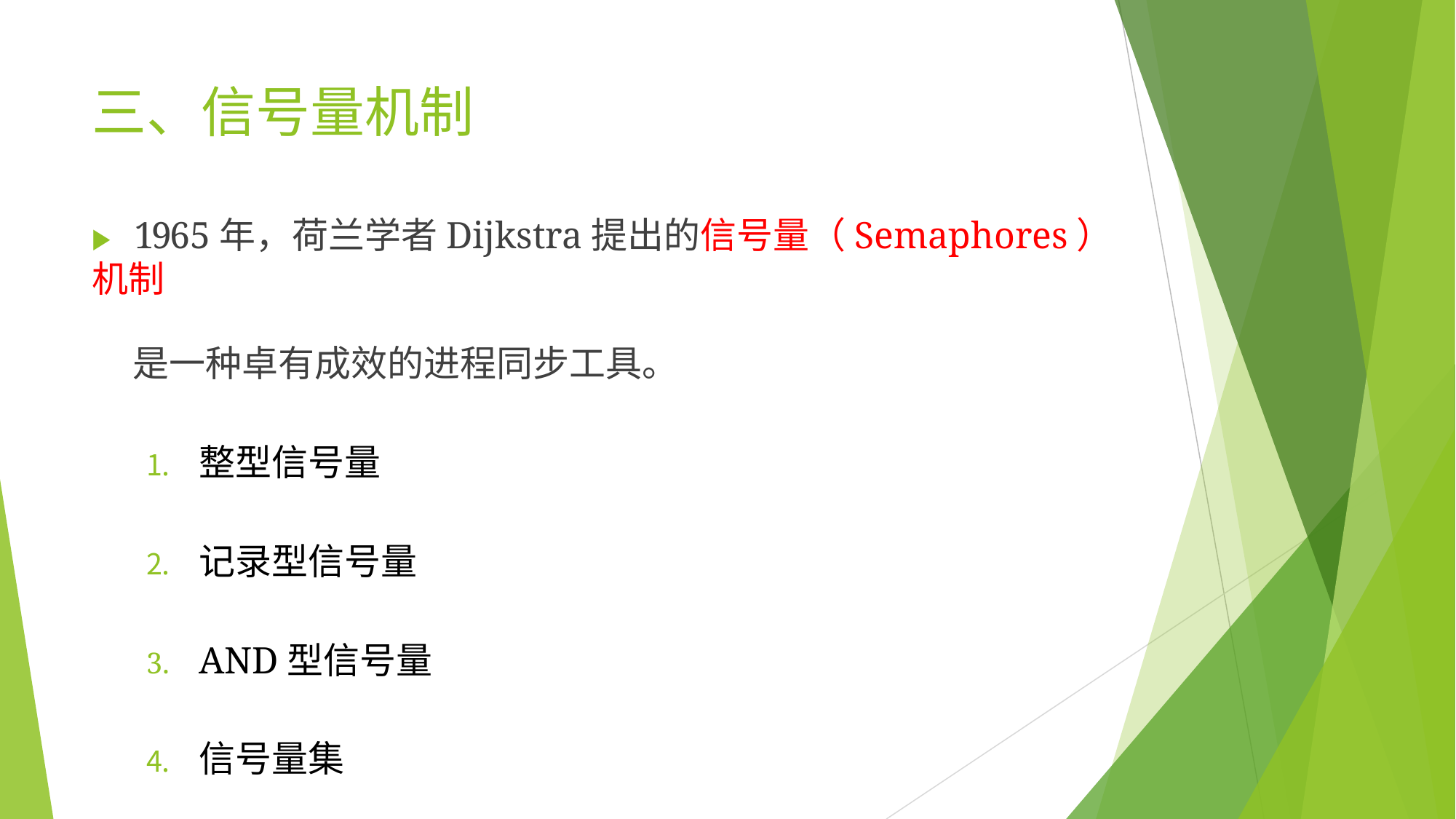

# 三、信号量机制
▶	1965年，荷兰学者Dijkstra提出的信号量（Semaphores）机制

是一种卓有成效的进程同步工具。

整型信号量

记录型信号量

AND型信号量

信号量集